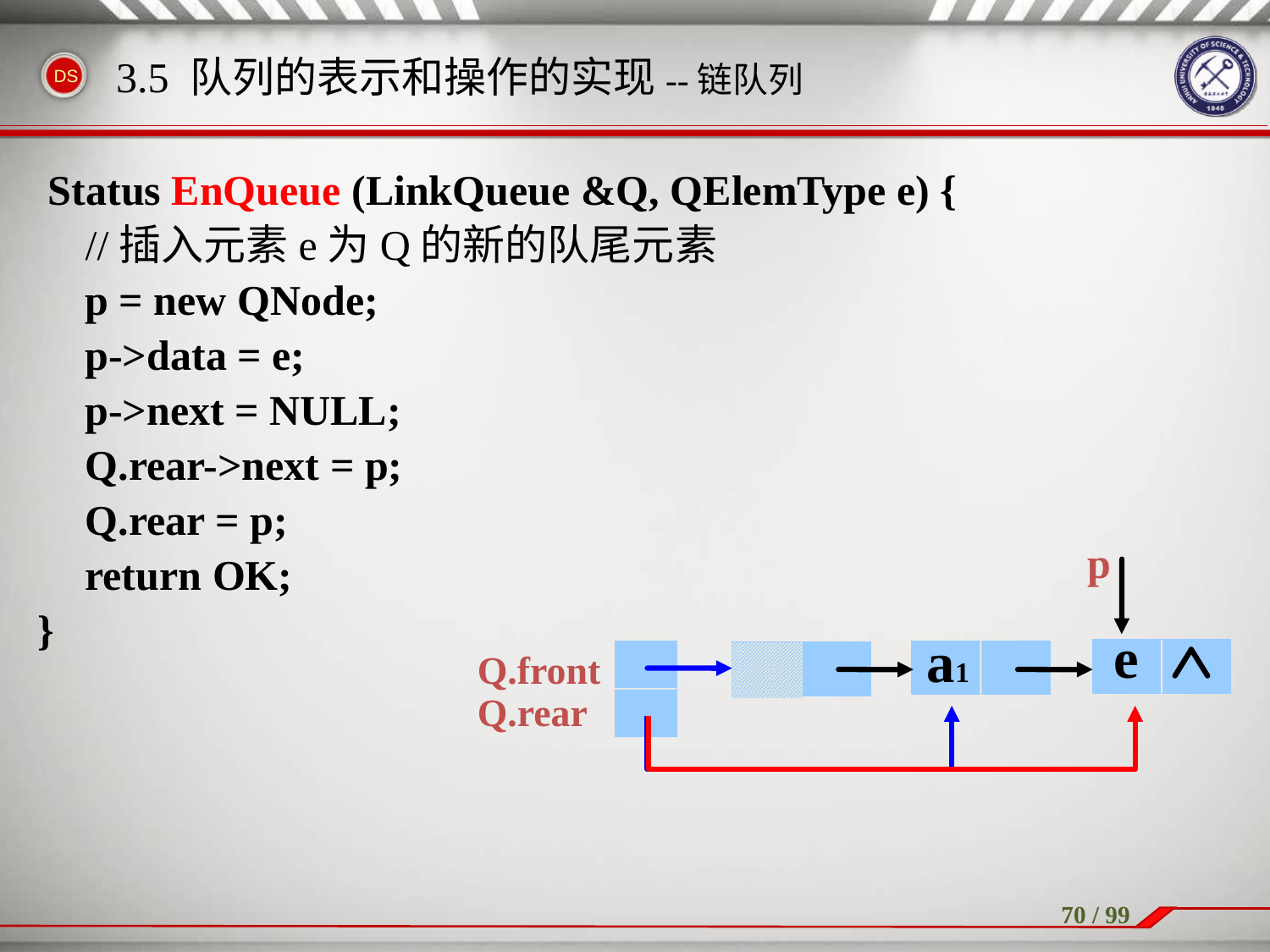

# 3.5 队列的表示和操作的实现--链队列
 Status EnQueue (LinkQueue &Q, QElemType e) {
	//插入元素e为Q的新的队尾元素
	p = new QNode;
	p->data = e;
	p->next = NULL;
	Q.rear->next = p;
	Q.rear = p;
	return OK;
}

p

e
a1

Q.front

Q.rear